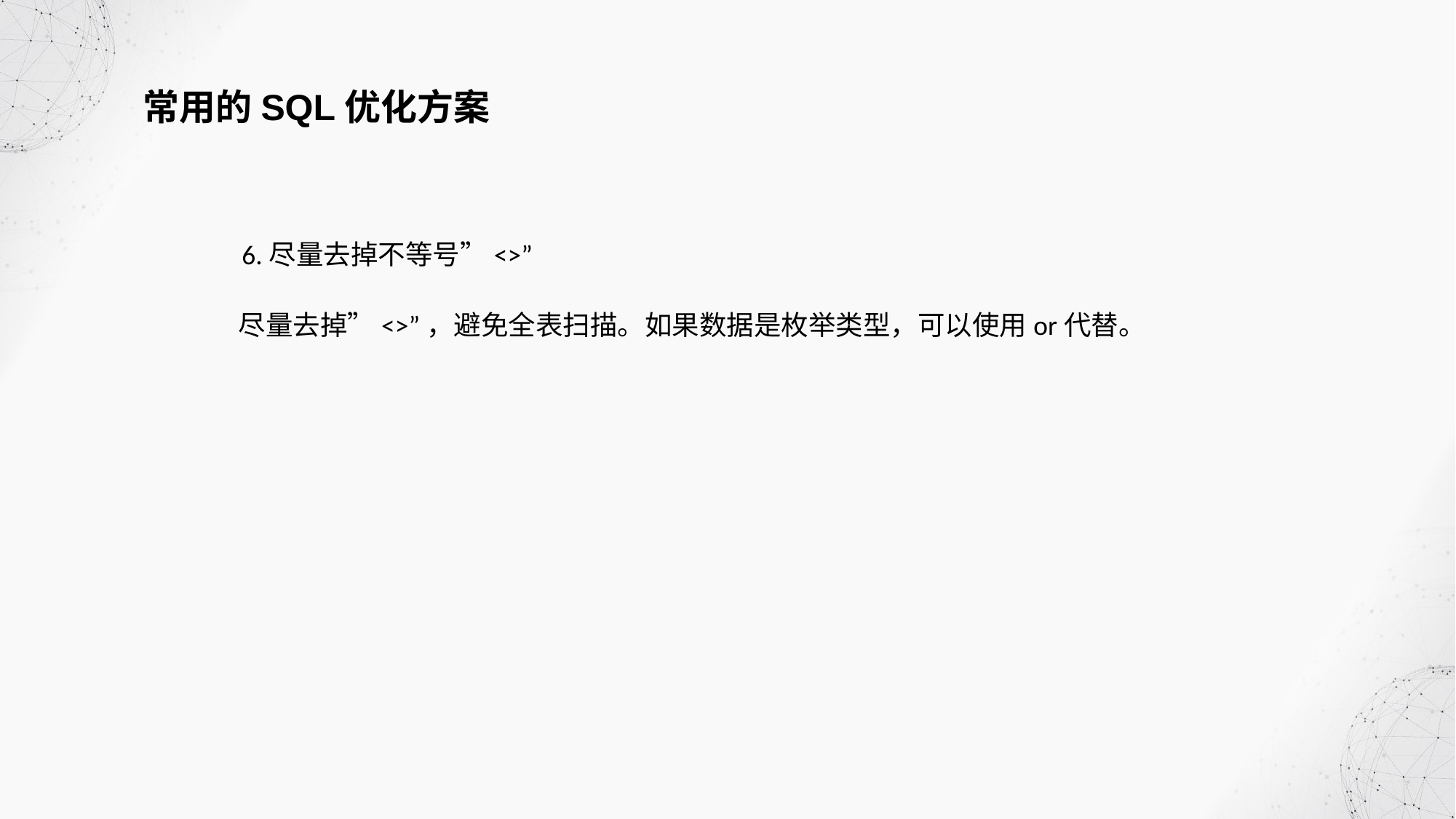

常用的SQL优化方案

6.尽量去掉不等号”<>”
尽量去掉”<>”，避免全表扫描。如果数据是枚举类型，可以使用or代替。